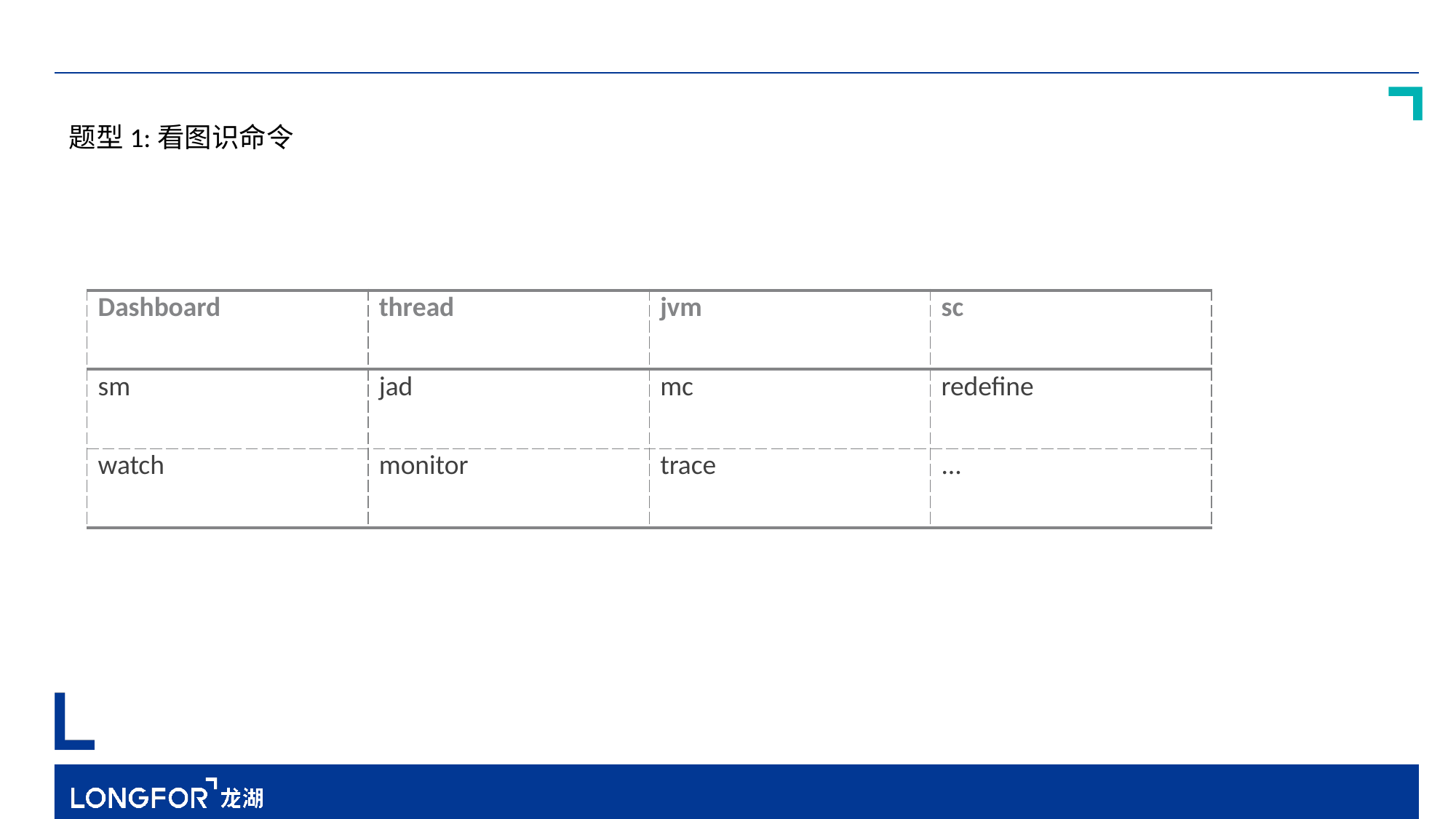

题型1:看图识命令

| Dashboard | thread | jvm | sc |
| --- | --- | --- | --- |
| sm | jad | mc | redefine |
| watch | monitor | trace | ... |